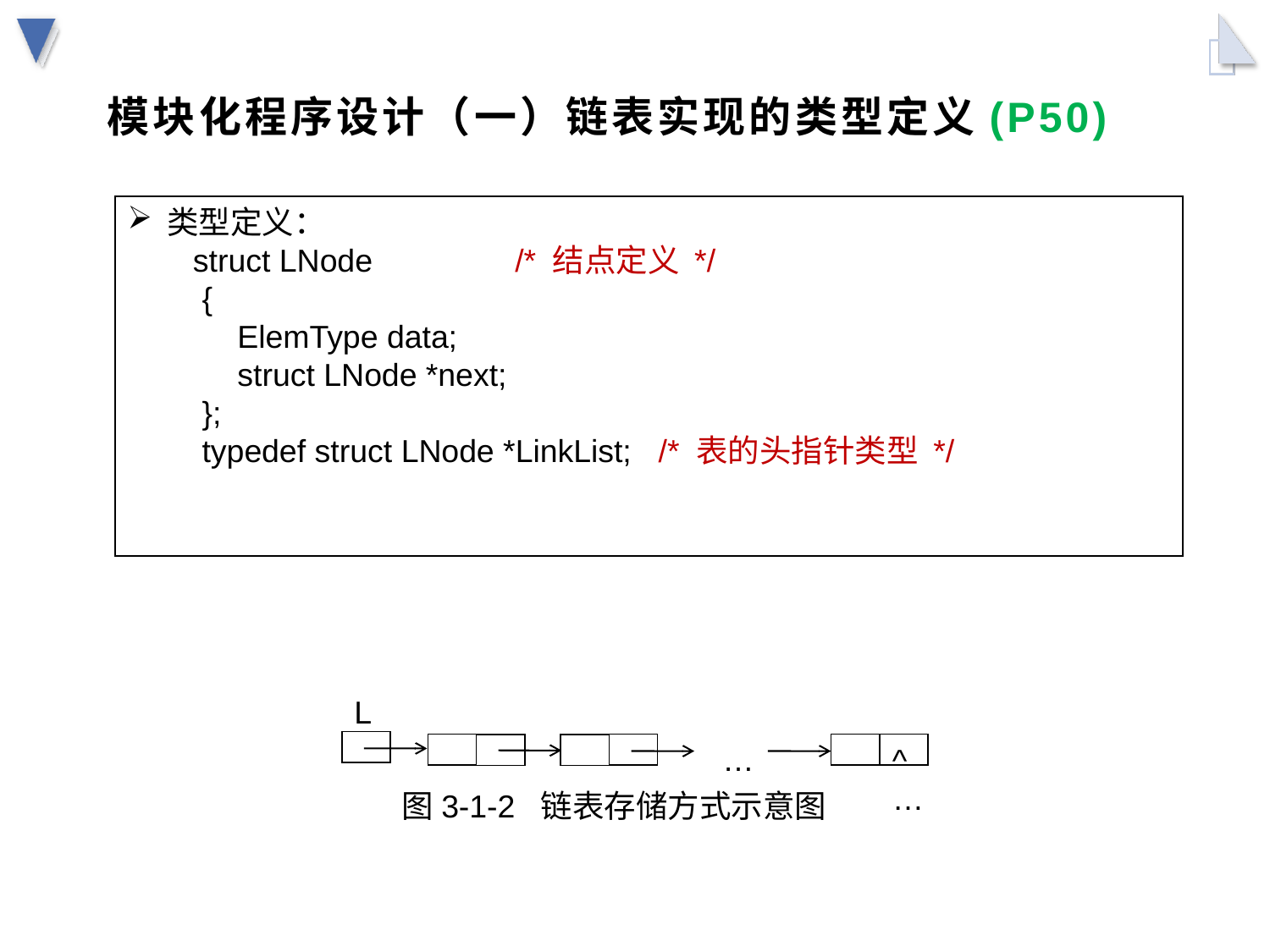

模块化程序设计（一）链表实现的类型定义(P50)
类型定义：
struct LNode                /* 结点定义 */
 {
     ElemType data;
     struct LNode *next;
 };
 typedef struct LNode *LinkList;   /* 表的头指针类型 */

L

……

^…

图3-1-2  链表存储方式示意图

15